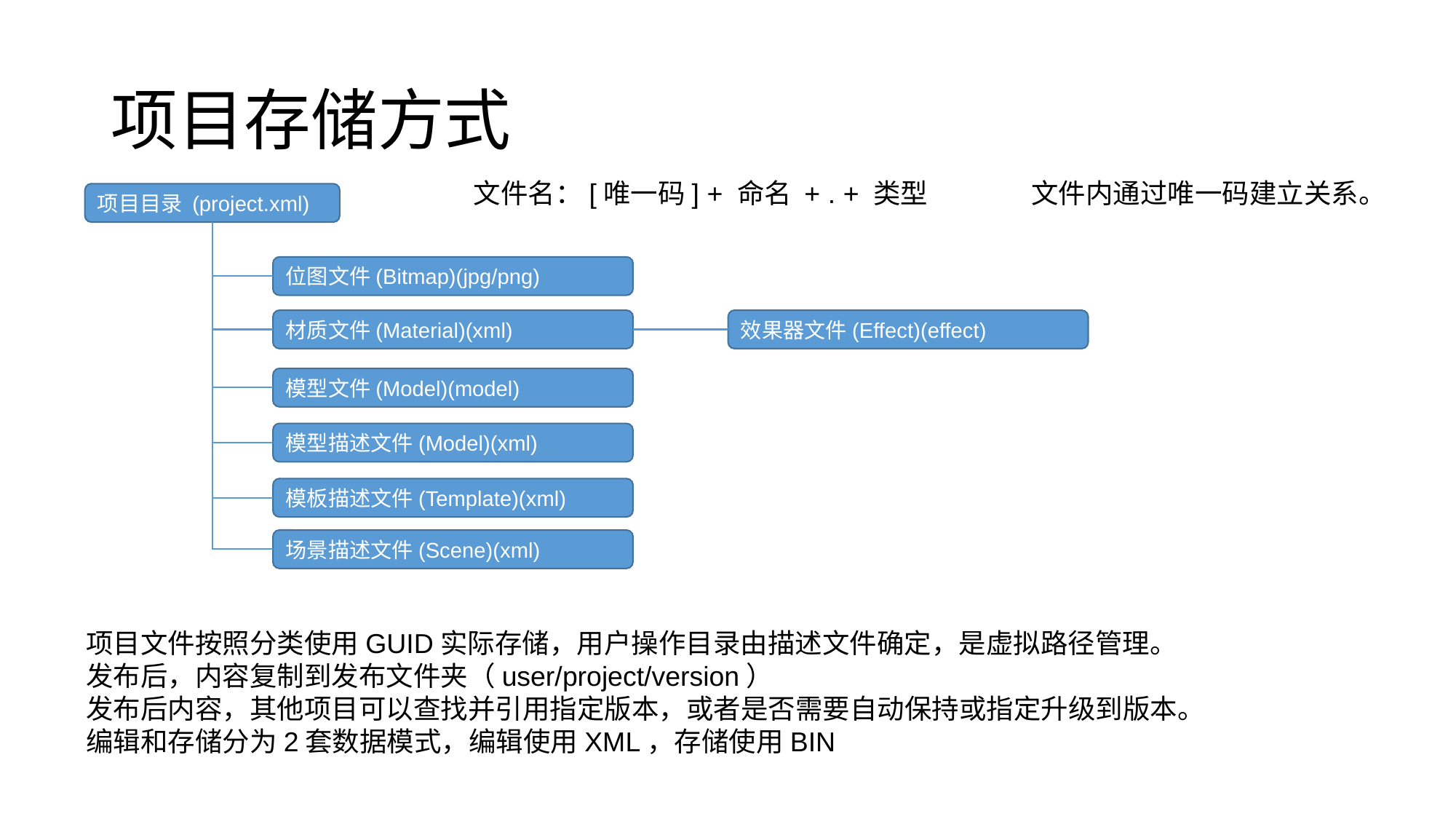

# 项目存储方式
文件名：[唯一码] + 命名 + . + 类型
文件内通过唯一码建立关系。
项目目录 (project.xml)
位图文件(Bitmap)(jpg/png)
材质文件(Material)(xml)
效果器文件(Effect)(effect)
模型文件(Model)(model)
模型描述文件(Model)(xml)
模板描述文件(Template)(xml)
场景描述文件(Scene)(xml)
项目文件按照分类使用GUID实际存储，用户操作目录由描述文件确定，是虚拟路径管理。
发布后，内容复制到发布文件夹（user/project/version）
发布后内容，其他项目可以查找并引用指定版本，或者是否需要自动保持或指定升级到版本。
编辑和存储分为2套数据模式，编辑使用XML，存储使用BIN